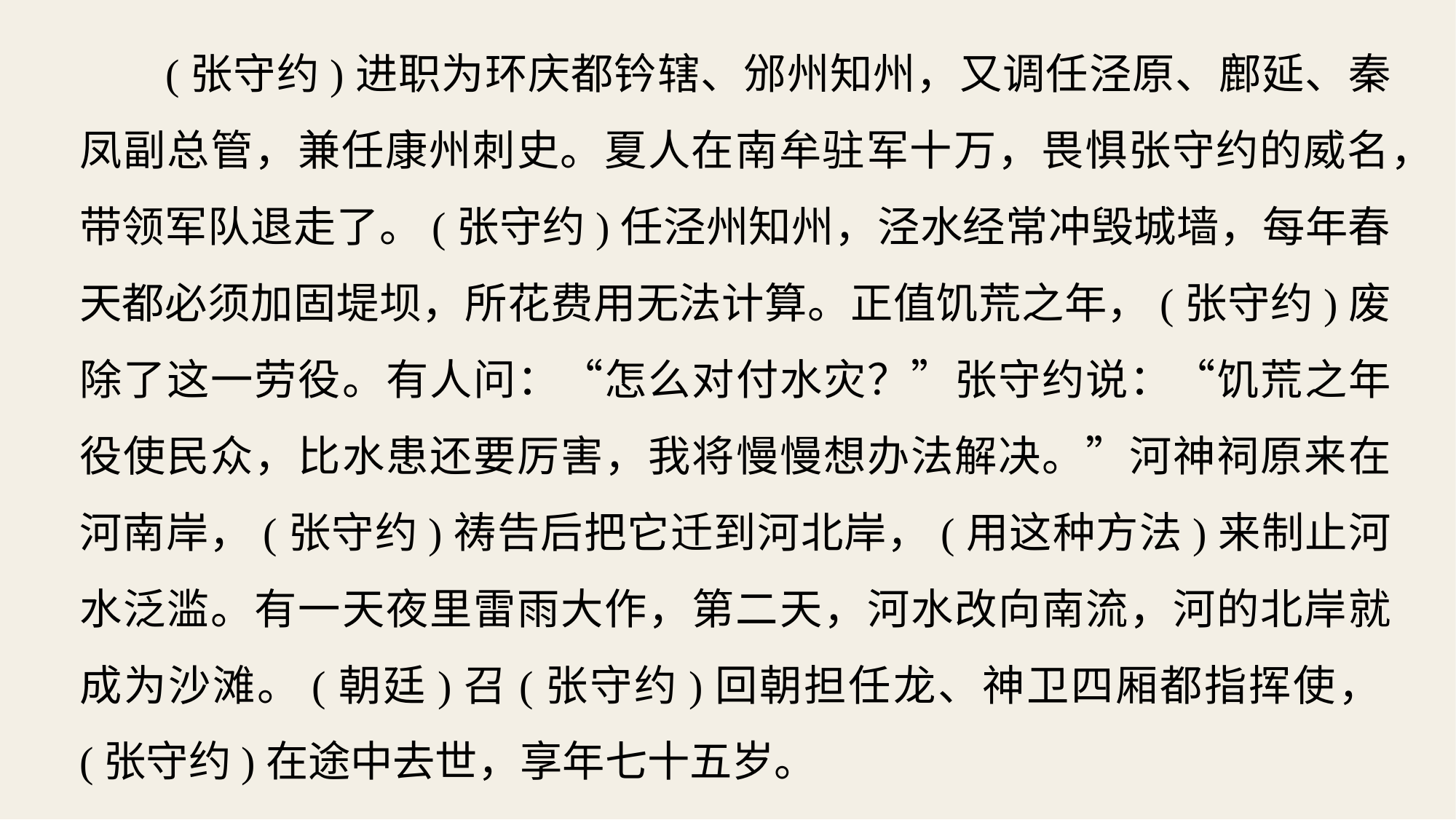

(张守约)进职为环庆都钤辖、邠州知州，又调任泾原、鄜延、秦凤副总管，兼任康州刺史。夏人在南牟驻军十万，畏惧张守约的威名，带领军队退走了。(张守约)任泾州知州，泾水经常冲毁城墙，每年春天都必须加固堤坝，所花费用无法计算。正值饥荒之年，(张守约)废除了这一劳役。有人问：“怎么对付水灾？”张守约说：“饥荒之年役使民众，比水患还要厉害，我将慢慢想办法解决。”河神祠原来在河南岸，(张守约)祷告后把它迁到河北岸，(用这种方法)来制止河水泛滥。有一天夜里雷雨大作，第二天，河水改向南流，河的北岸就成为沙滩。(朝廷)召(张守约)回朝担任龙、神卫四厢都指挥使，(张守约)在途中去世，享年七十五岁。